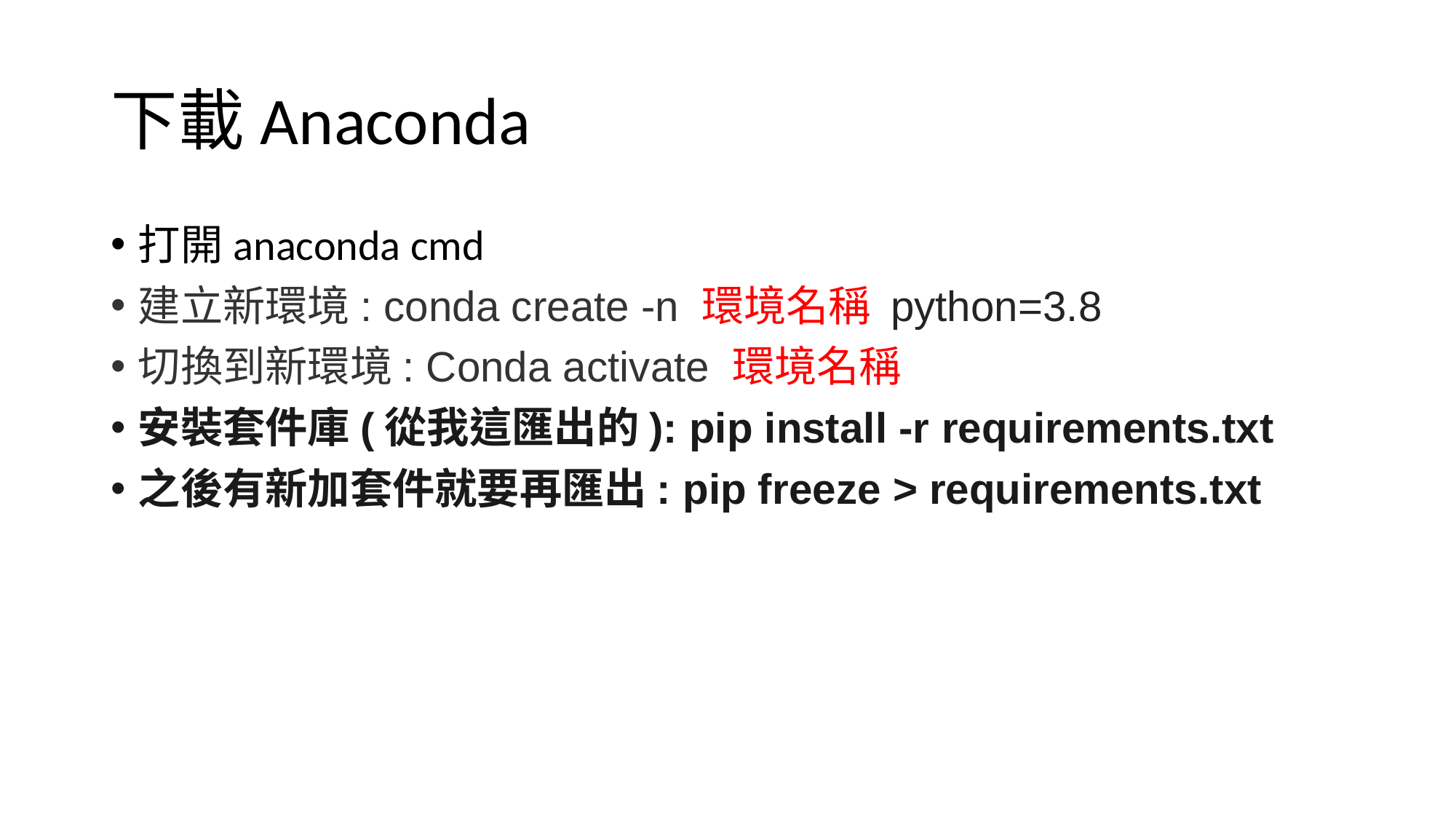

# 下載Anaconda
打開anaconda cmd
建立新環境: conda create -n 環境名稱 python=3.8
切換到新環境: Conda activate 環境名稱
安裝套件庫(從我這匯出的): pip install -r requirements.txt
之後有新加套件就要再匯出: pip freeze > requirements.txt